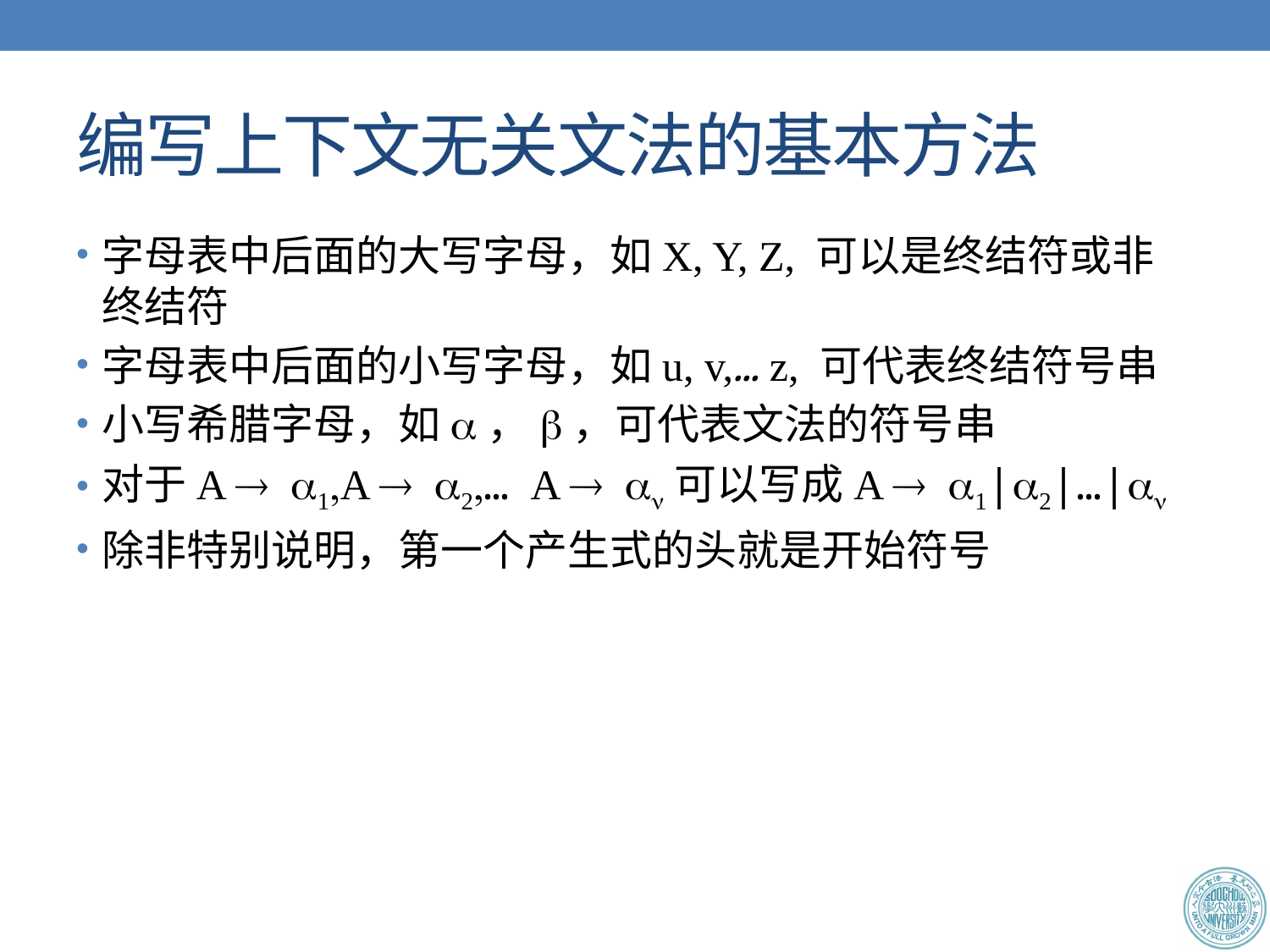

# 编写上下文无关文法的基本方法
字母表中后面的大写字母，如X, Y, Z, 可以是终结符或非终结符
字母表中后面的小写字母，如u, v,… z, 可代表终结符号串
小写希腊字母，如α，β，可代表文法的符号串
对于A → α1,A → α2,… A → αν可以写成A → α1|α2|…|αν
除非特别说明，第一个产生式的头就是开始符号